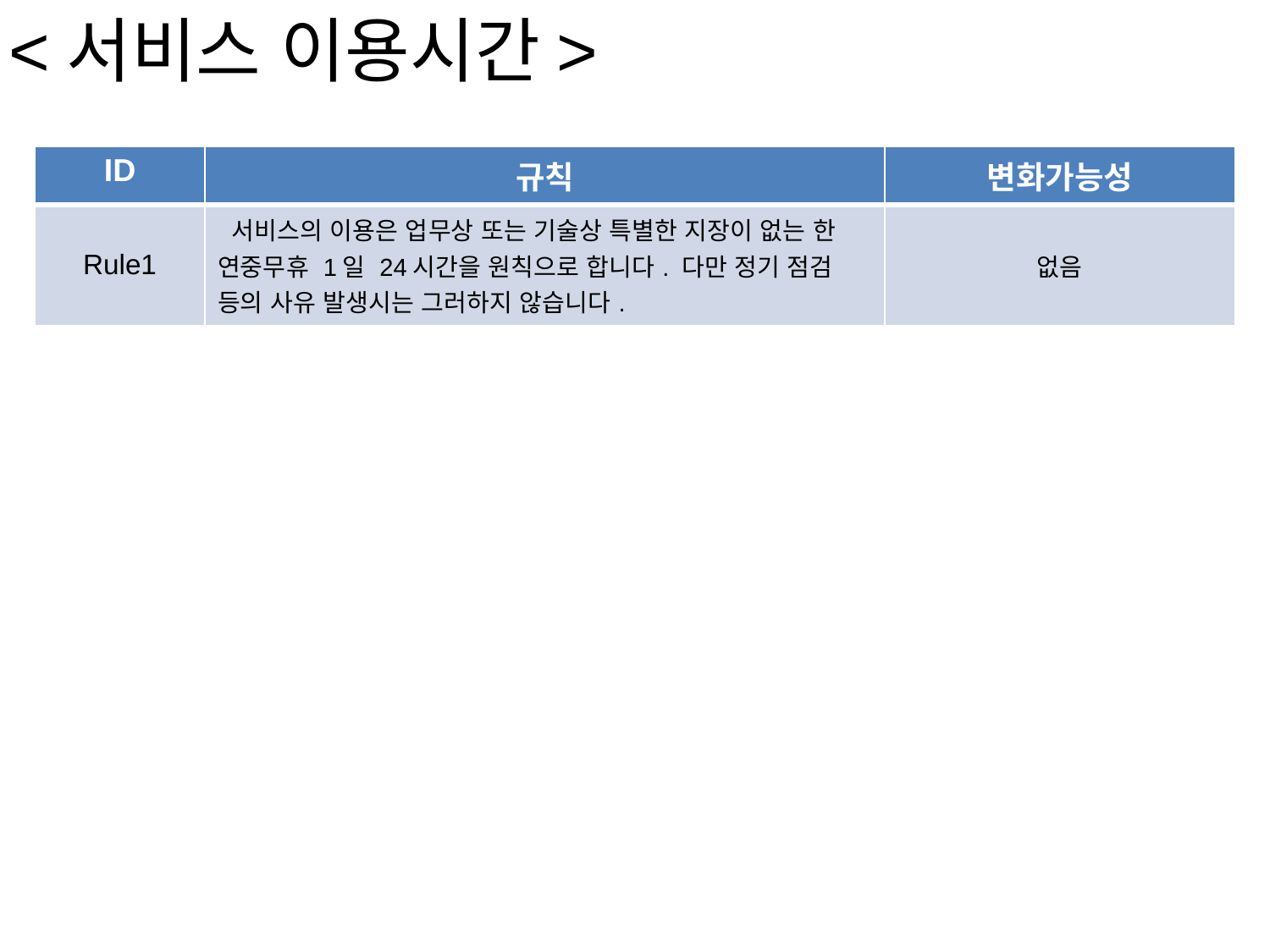

<서비스 이용시간>
| ID | 규칙 | 변화가능성 |
| --- | --- | --- |
| Rule1 | 서비스의 이용은 업무상 또는 기술상 특별한 지장이 없는 한 연중무휴 1일 24시간을 원칙으로 합니다. 다만 정기 점검 등의 사유 발생시는 그러하지 않습니다. | 없음 |